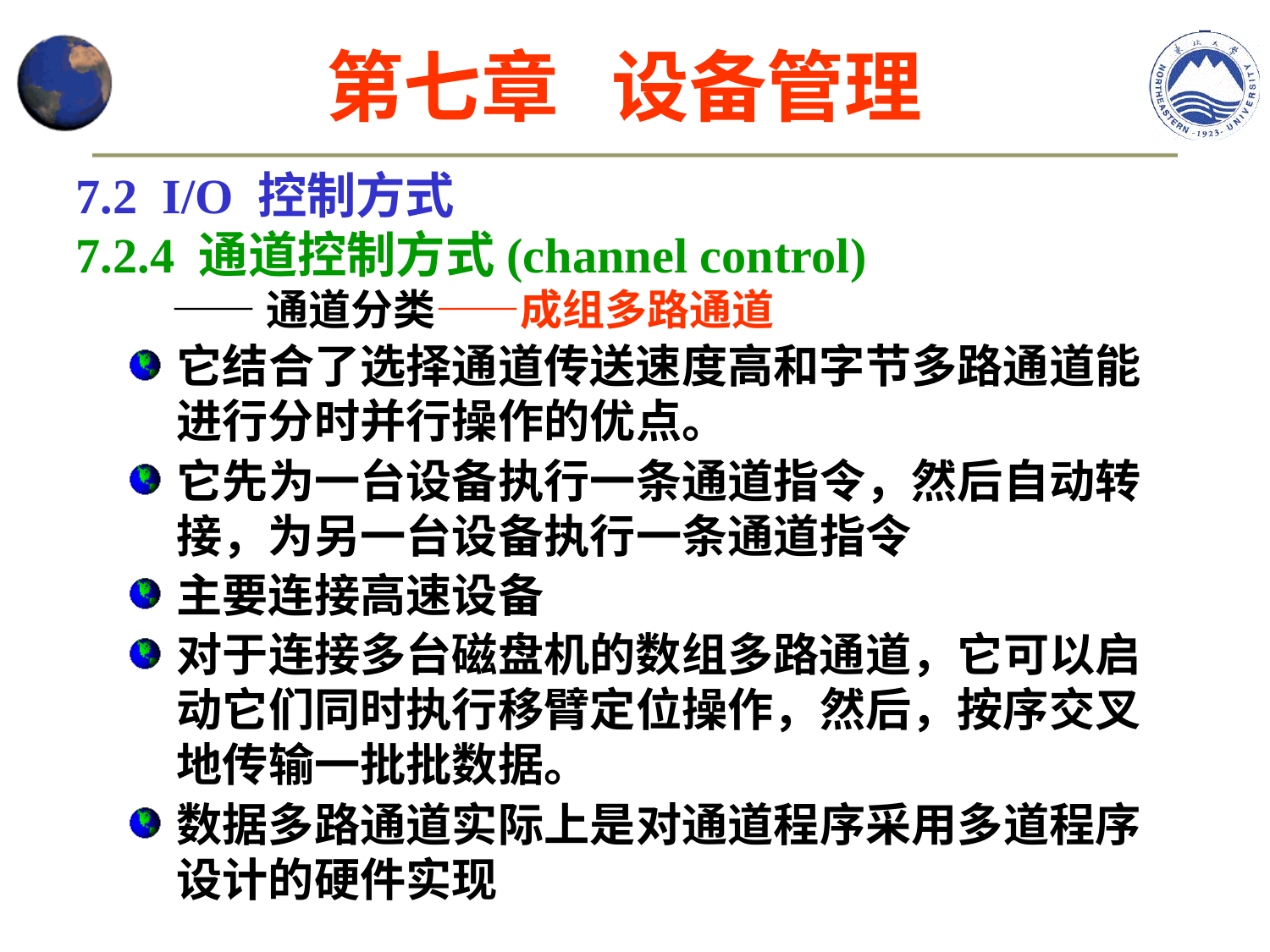

第七章   设备管理
7.2  I/O 控制方式
7.2.4 通道控制方式(channel control)
          ——通道分类——成组多路通道
它结合了选择通道传送速度高和字节多路通道能进行分时并行操作的优点。
它先为一台设备执行一条通道指令，然后自动转接，为另一台设备执行一条通道指令
主要连接高速设备
对于连接多台磁盘机的数组多路通道，它可以启动它们同时执行移臂定位操作，然后，按序交叉地传输一批批数据。
数据多路通道实际上是对通道程序采用多道程序设计的硬件实现